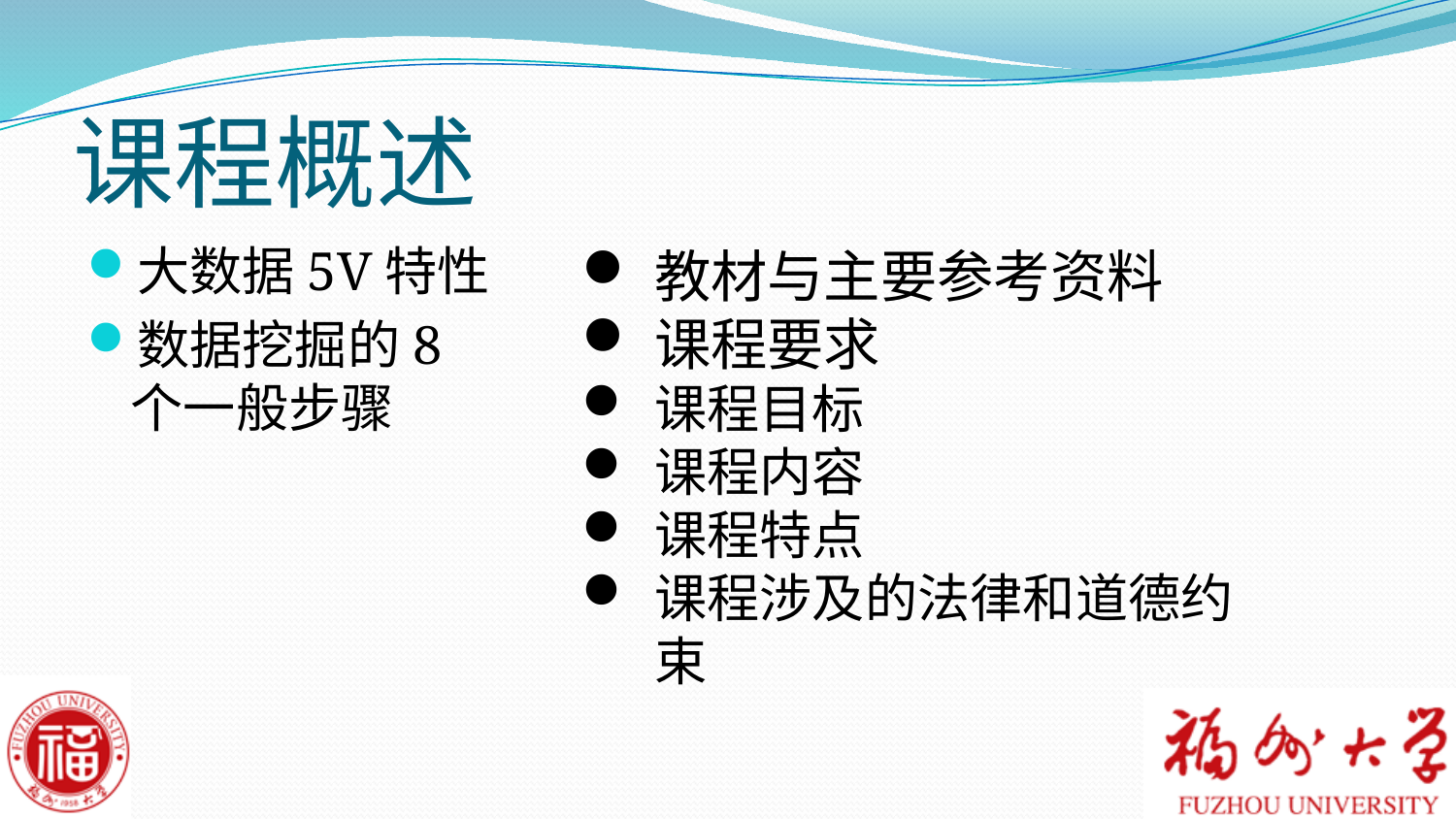

# 课程概述
大数据5V特性
数据挖掘的8个一般步骤

教材与主要参考资料
课程要求
课程目标
课程内容
课程特点
课程涉及的法律和道德约束